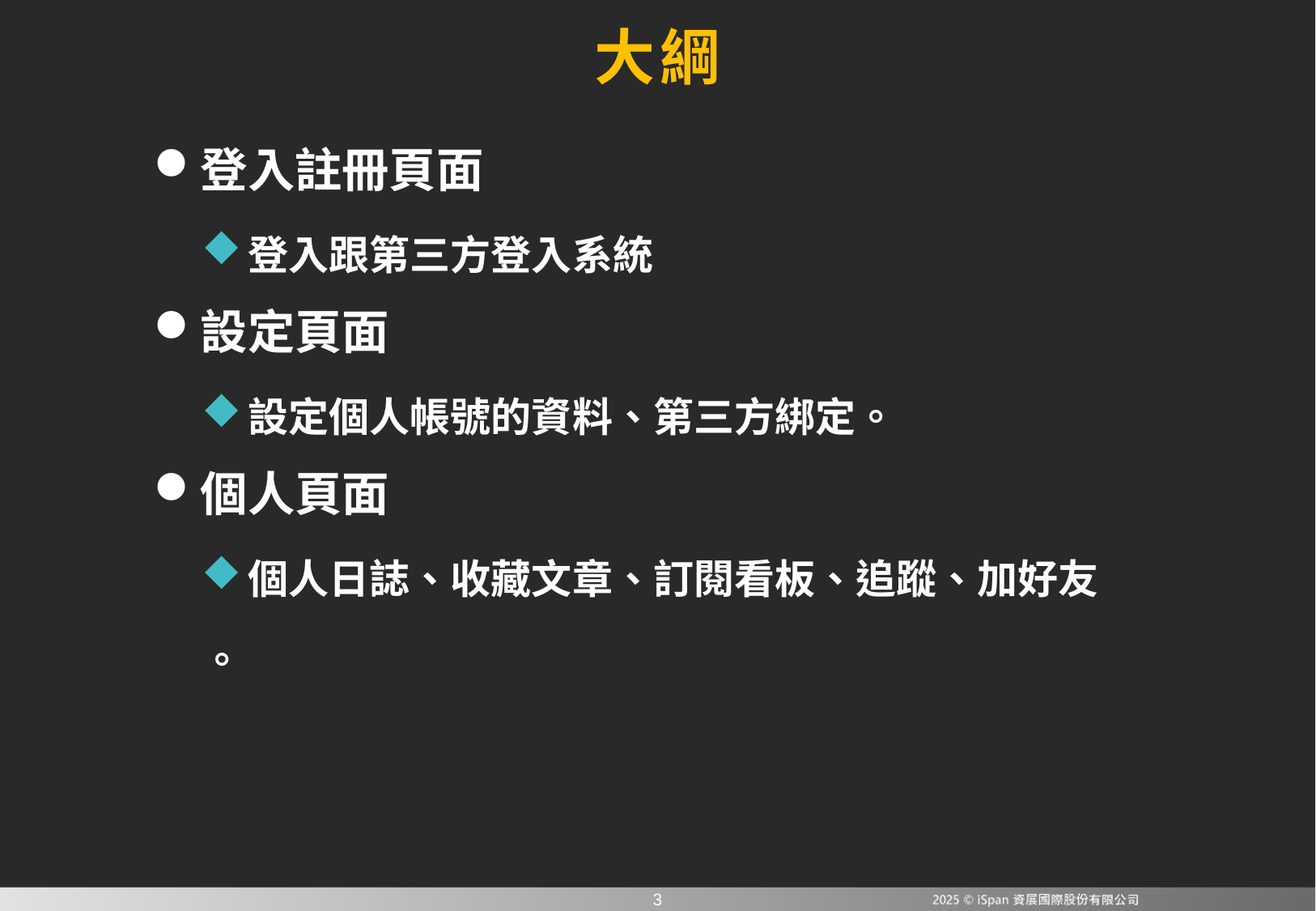

大綱
登入註冊頁面
登入跟第三方登入系統
設定頁面
設定個人帳號的資料、第三方綁定。
個人頁面
個人日誌、收藏文章、訂閱看板、追蹤、加好友
。